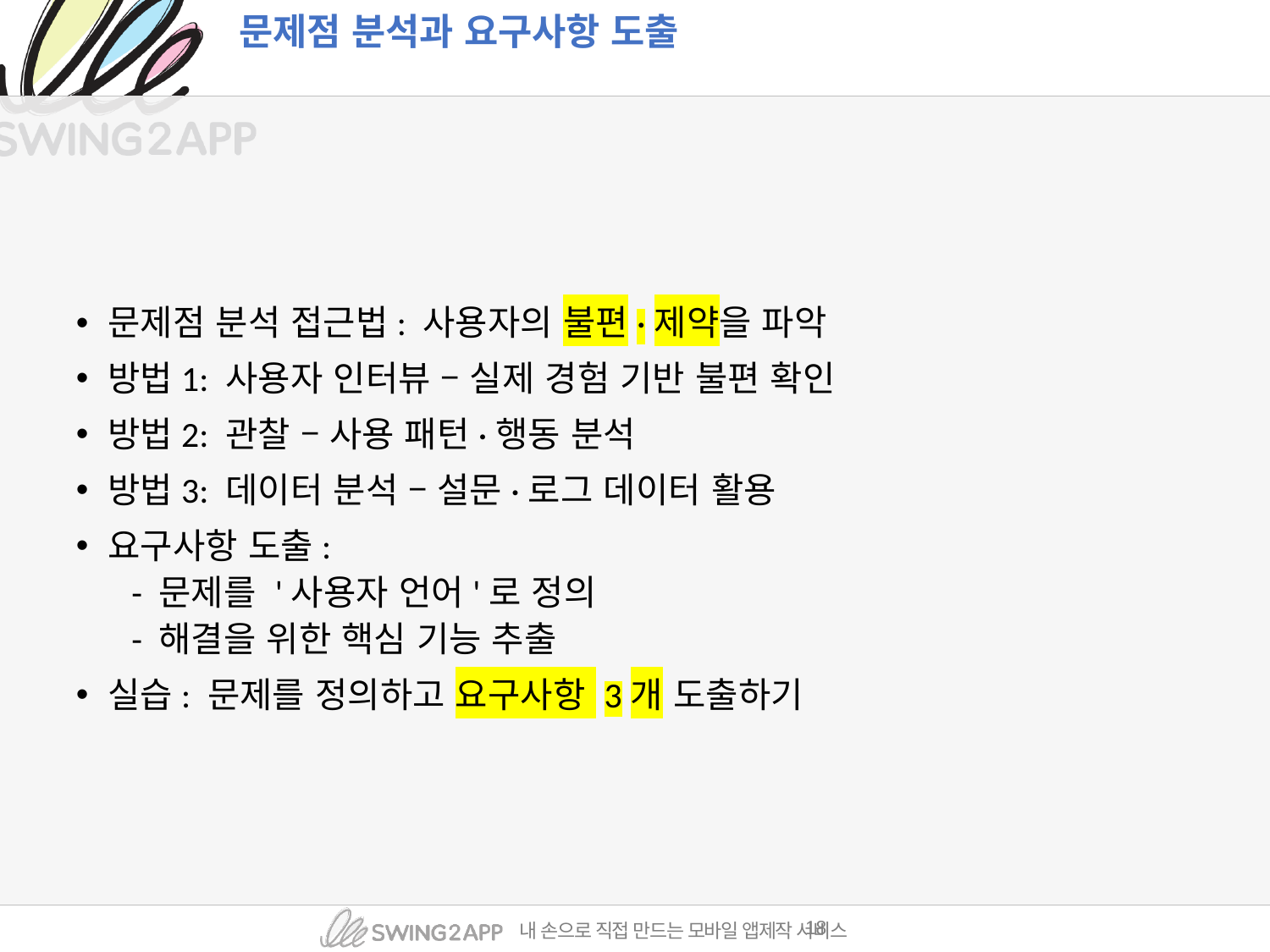

문제점 분석과 요구사항 도출

문제점 분석 접근법: 사용자의 불편·제약을 파악
방법1: 사용자 인터뷰 – 실제 경험 기반 불편 확인
방법2: 관찰 – 사용 패턴·행동 분석
방법3: 데이터 분석 – 설문·로그 데이터 활용
요구사항 도출:
- 문제를 '사용자 언어'로 정의
- 해결을 위한 핵심 기능 추출
실습: 문제를 정의하고 요구사항 3개 도출하기